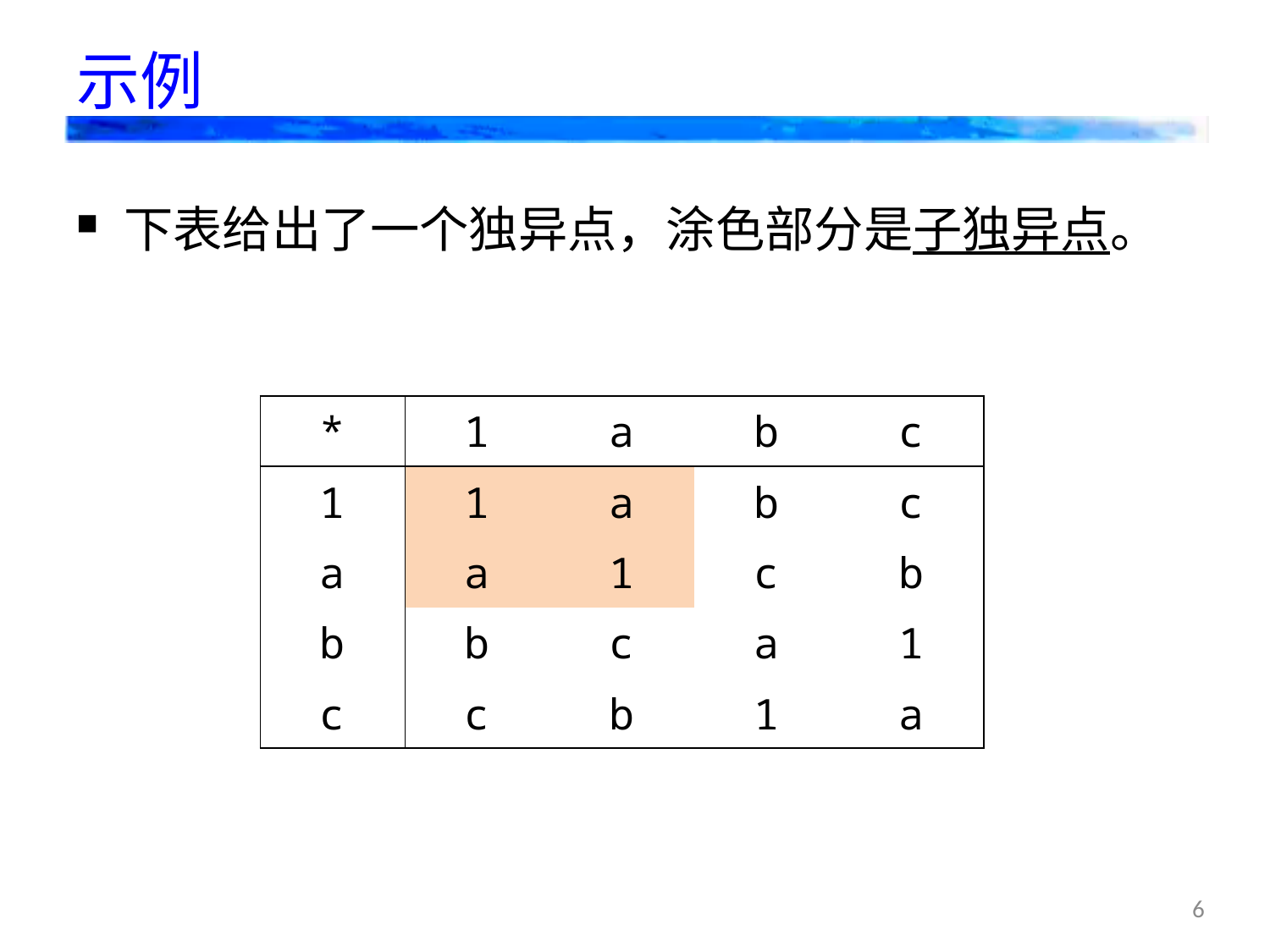

# 示例
下表给出了一个独异点，涂色部分是子独异点。
| \* | 1 | a | b | c |
| --- | --- | --- | --- | --- |
| 1 | 1 | a | b | c |
| a | a | 1 | c | b |
| b | b | c | a | 1 |
| c | c | b | 1 | a |
6